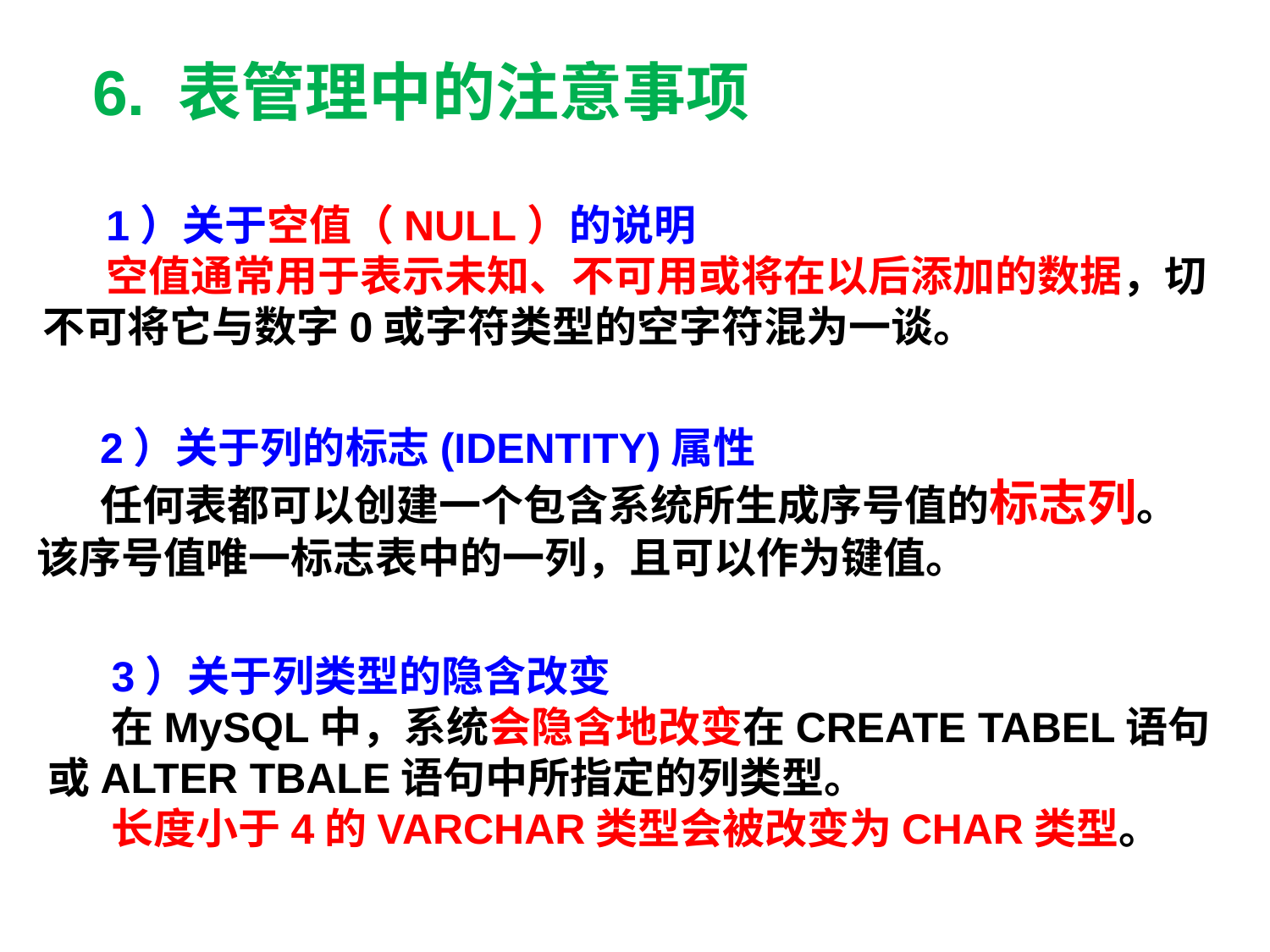

6. 表管理中的注意事项
1）关于空值（NULL）的说明
空值通常用于表示未知、不可用或将在以后添加的数据，切不可将它与数字0或字符类型的空字符混为一谈。
2）关于列的标志(IDENTITY)属性
任何表都可以创建一个包含系统所生成序号值的标志列。该序号值唯一标志表中的一列，且可以作为键值。
3）关于列类型的隐含改变
在MySQL中，系统会隐含地改变在CREATE TABEL语句或ALTER TBALE语句中所指定的列类型。
长度小于4的VARCHAR类型会被改变为CHAR类型。